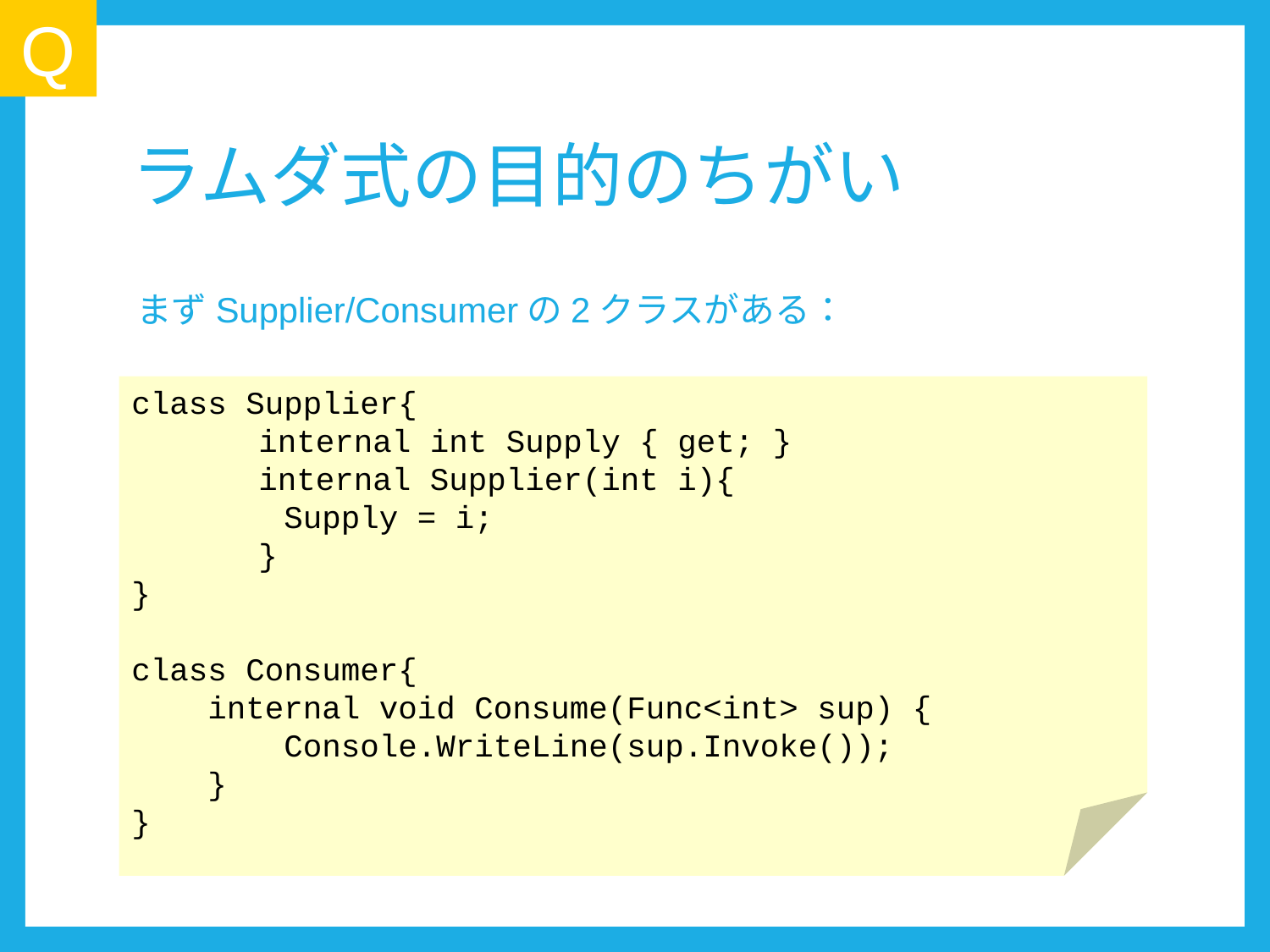

Q
# ラムダ式の目的のちがい
まずSupplier/Consumerの2クラスがある：
class Supplier{
 	internal int Supply { get; }
	internal Supplier(int i){
        Supply = i;
	}
}

class Consumer{
    internal void Consume(Func<int> sup) {
        Console.WriteLine(sup.Invoke());
    }
}